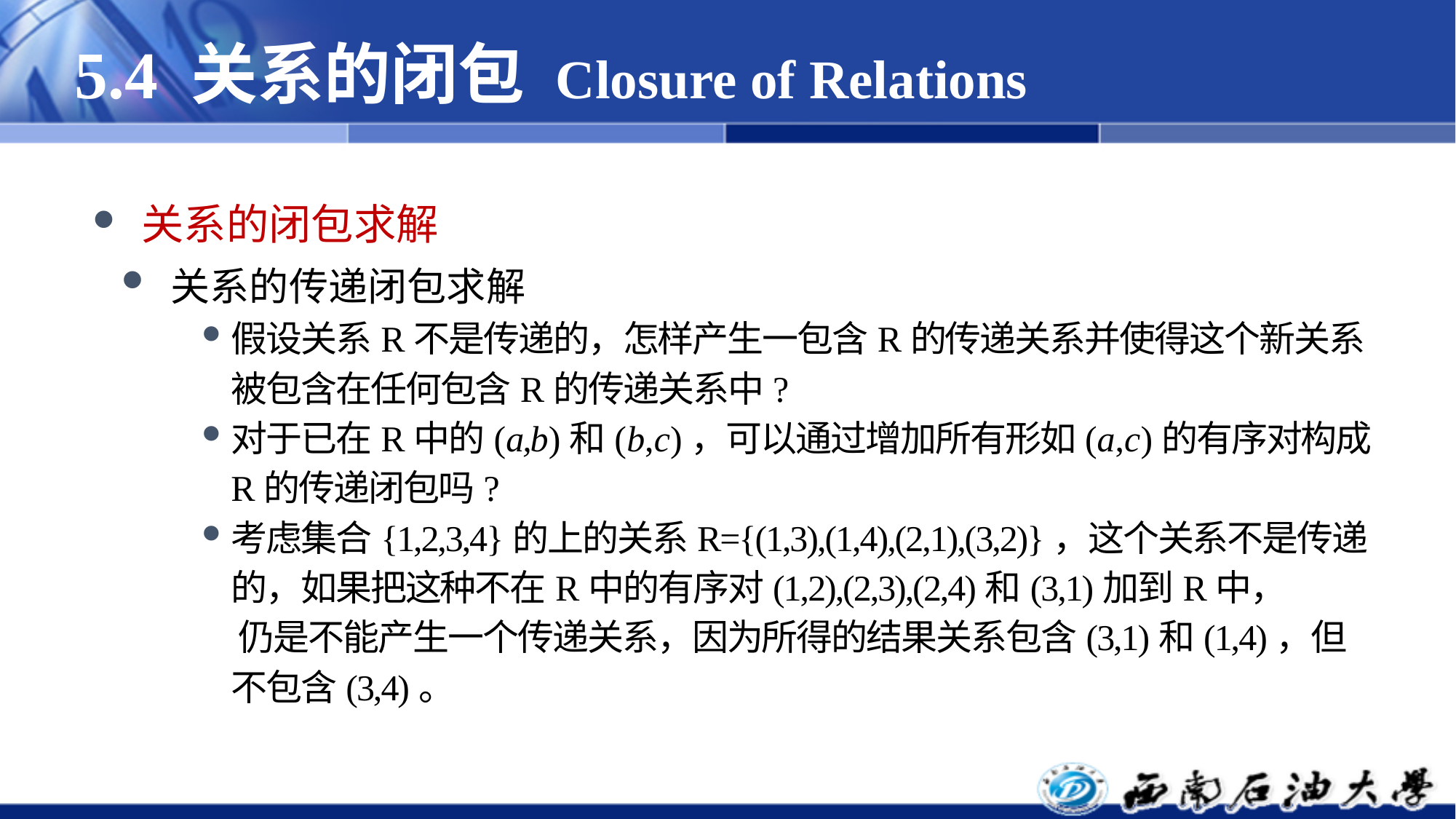

# 5.4 关系的闭包 Closure of Relations
 关系的闭包求解
 关系的传递闭包求解
假设关系R不是传递的，怎样产生一包含R的传递关系并使得这个新关系被包含在任何包含R的传递关系中?
对于已在R中的(a,b)和(b,c)，可以通过增加所有形如(a,c)的有序对构成R的传递闭包吗?
考虑集合{1,2,3,4}的上的关系R={(1,3),(1,4),(2,1),(3,2)}，这个关系不是传递的，如果把这种不在R中的有序对(1,2),(2,3),(2,4)和(3,1)加到R中，
    仍是不能产生一个传递关系，因为所得的结果关系包含(3,1)和(1,4)，但不包含(3,4)。